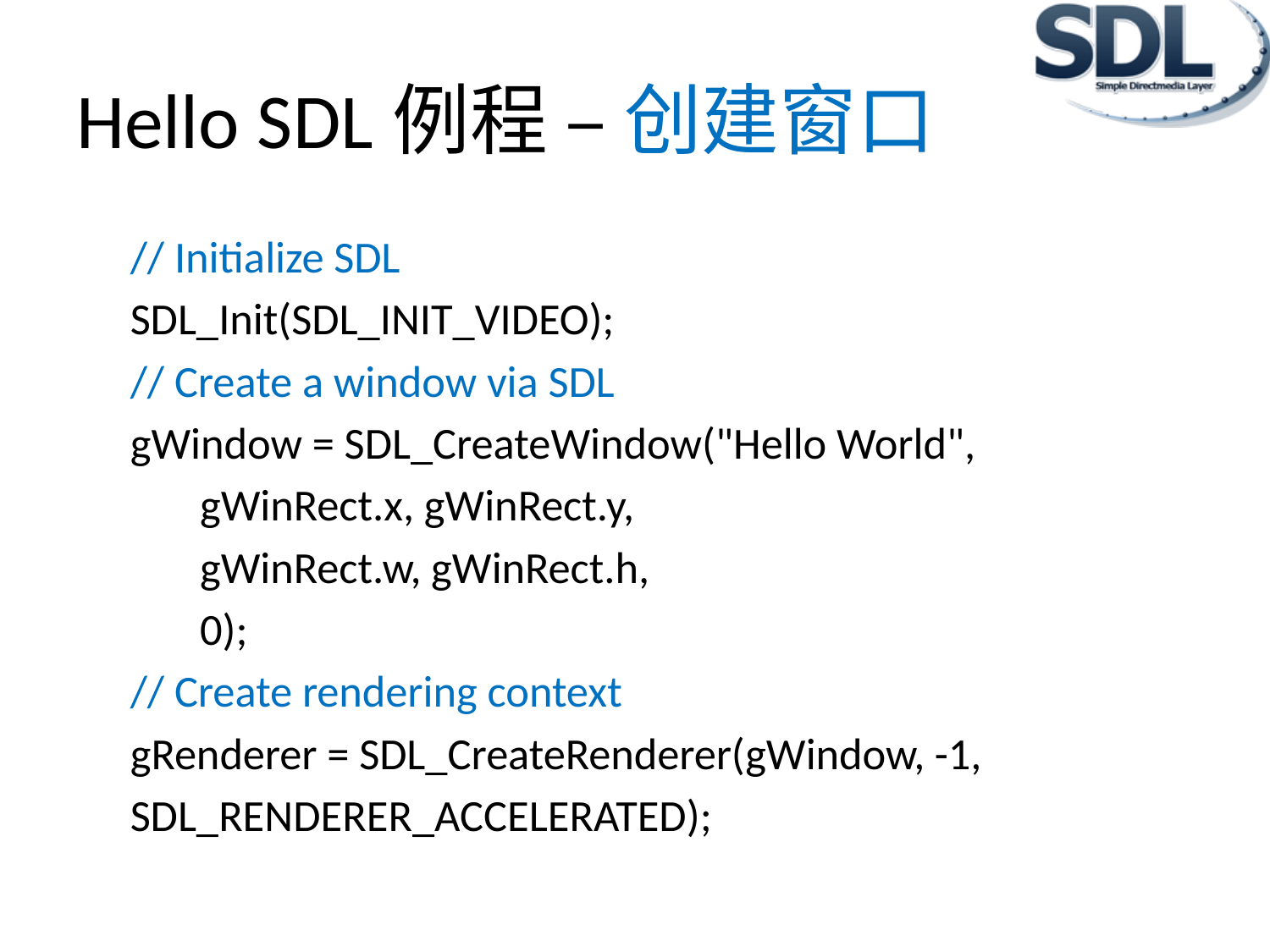

# Hello SDL例程 – 创建窗口
// Initialize SDL
SDL_Init(SDL_INIT_VIDEO);
// Create a window via SDL
gWindow = SDL_CreateWindow("Hello World",
       gWinRect.x, gWinRect.y,
       gWinRect.w, gWinRect.h,
       0);
// Create rendering context
gRenderer = SDL_CreateRenderer(gWindow, -1,
	SDL_RENDERER_ACCELERATED);